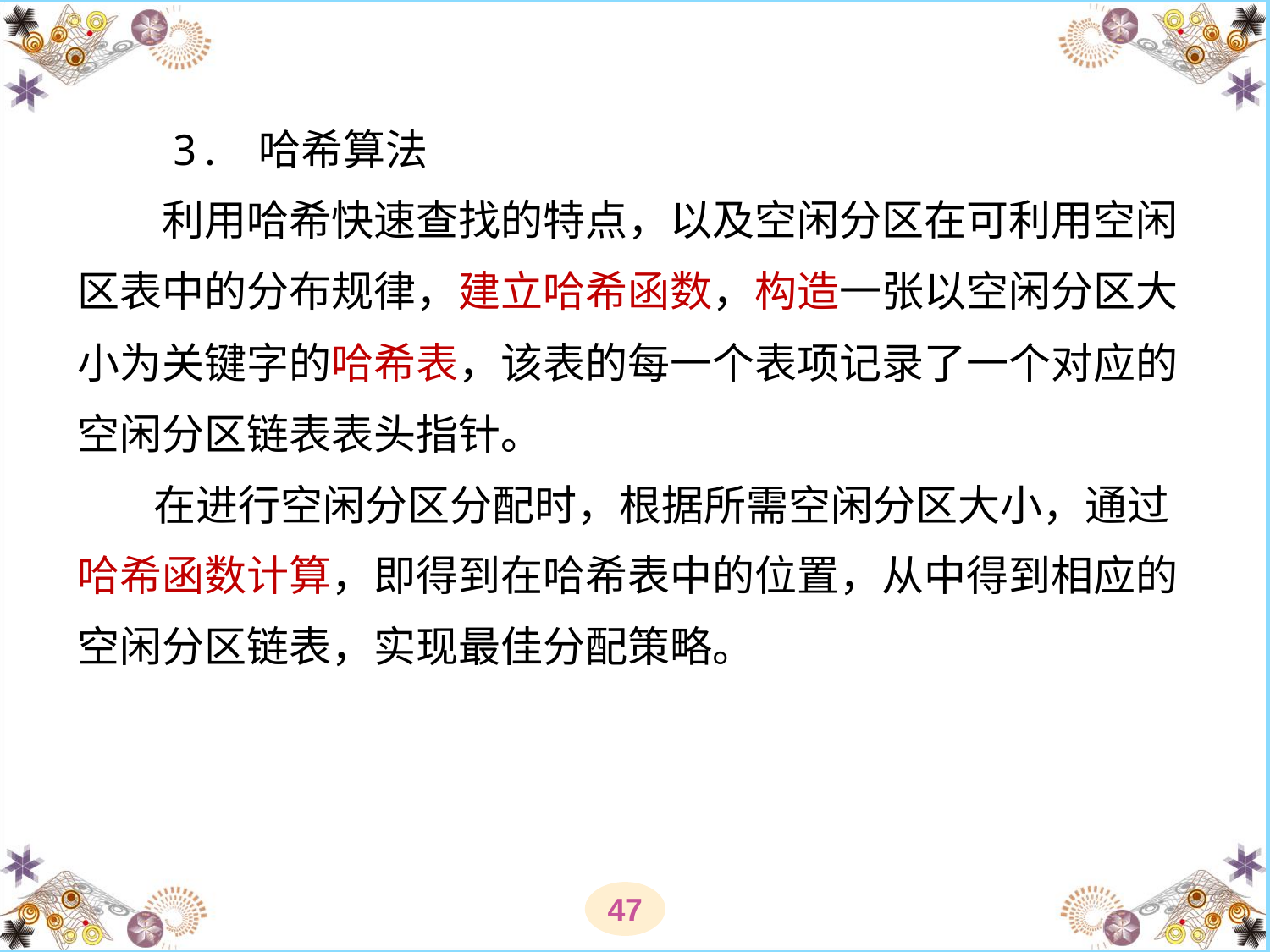

# 3. 哈希算法 　　利用哈希快速查找的特点，以及空闲分区在可利用空闲区表中的分布规律，建立哈希函数，构造一张以空闲分区大小为关键字的哈希表，该表的每一个表项记录了一个对应的空闲分区链表表头指针。 在进行空闲分区分配时，根据所需空闲分区大小，通过哈希函数计算，即得到在哈希表中的位置，从中得到相应的空闲分区链表，实现最佳分配策略。